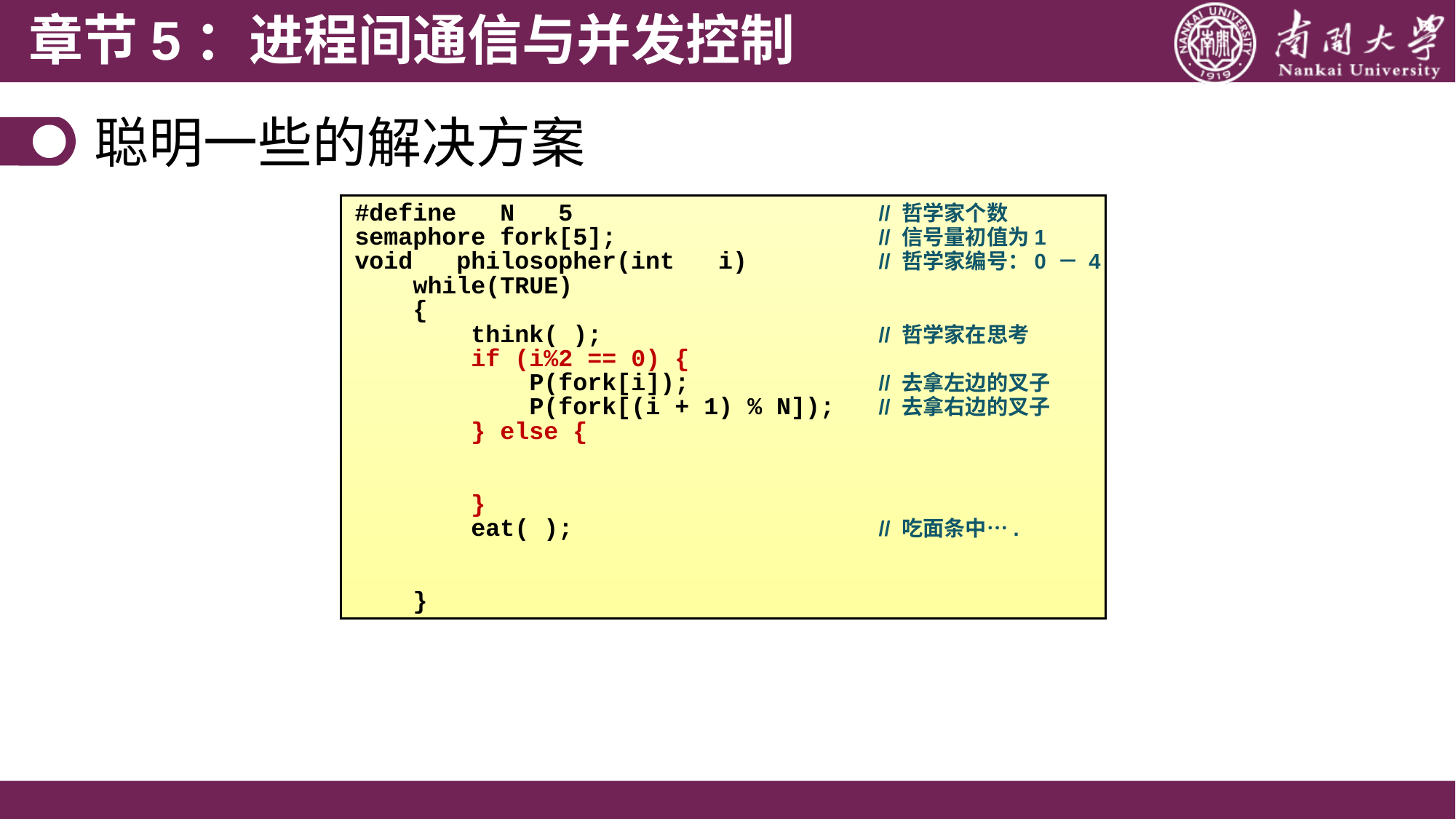

# 聪明一些的解决方案

#define   N   5                     // 哲学家个数
semaphore fork[5];                  // 信号量初值为1
void   philosopher(int   i)         // 哲学家编号：0 － 4
    while(TRUE)
    {
        think( );                   // 哲学家在思考
        if (i%2 == 0) {
            P(fork[i]);	      // 去拿左边的叉子
            P(fork[(i + 1) % N]);   // 去拿右边的叉子
        } else {

        }
        eat( );                     // 吃面条中….

    }